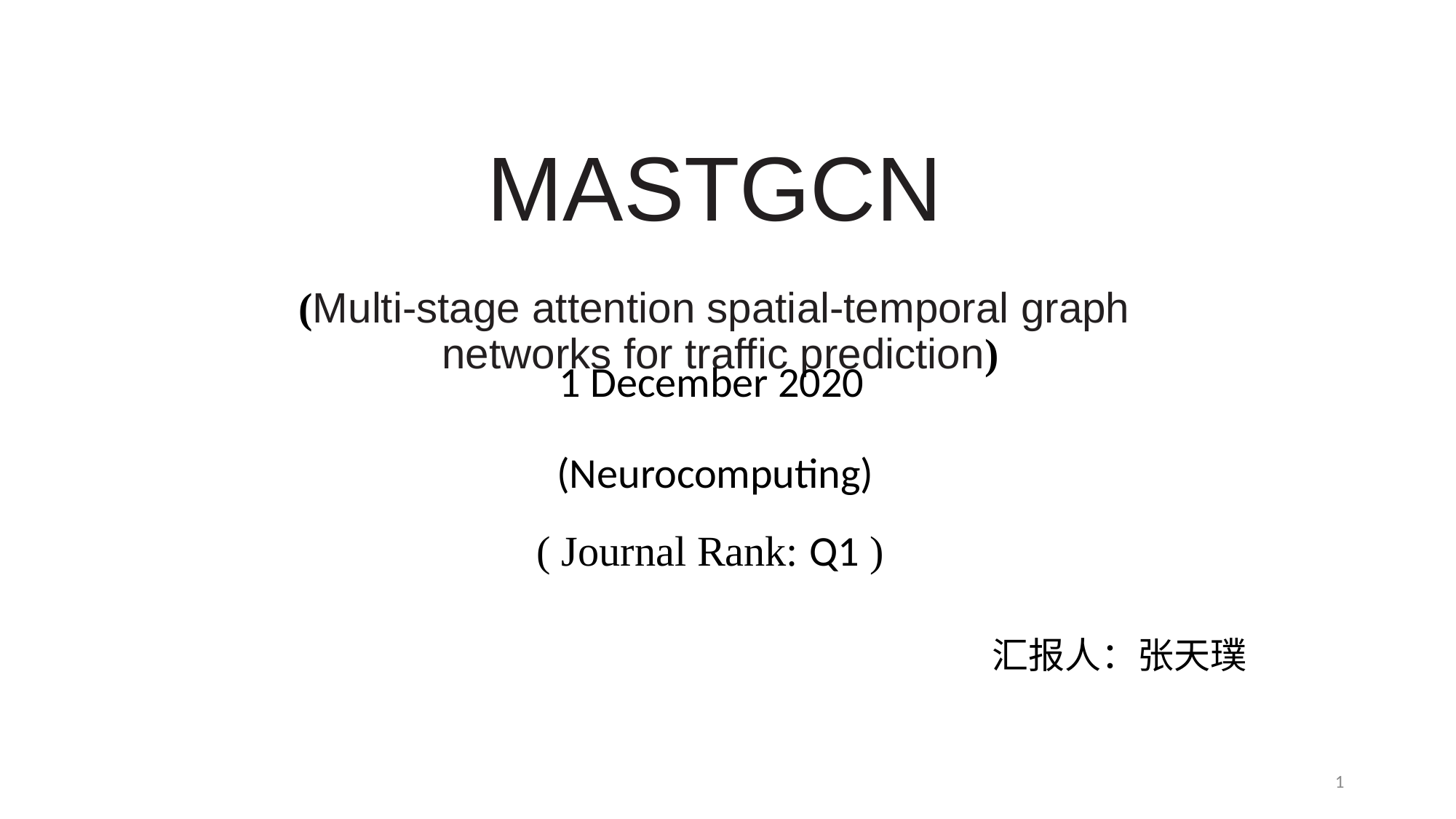

# MASTGCN (Multi-stage attention spatial-temporal graph networks for traffic prediction)
1 December 2020
(Neurocomputing)

( Journal Rank: Q1 )
汇报人：张天璞
1